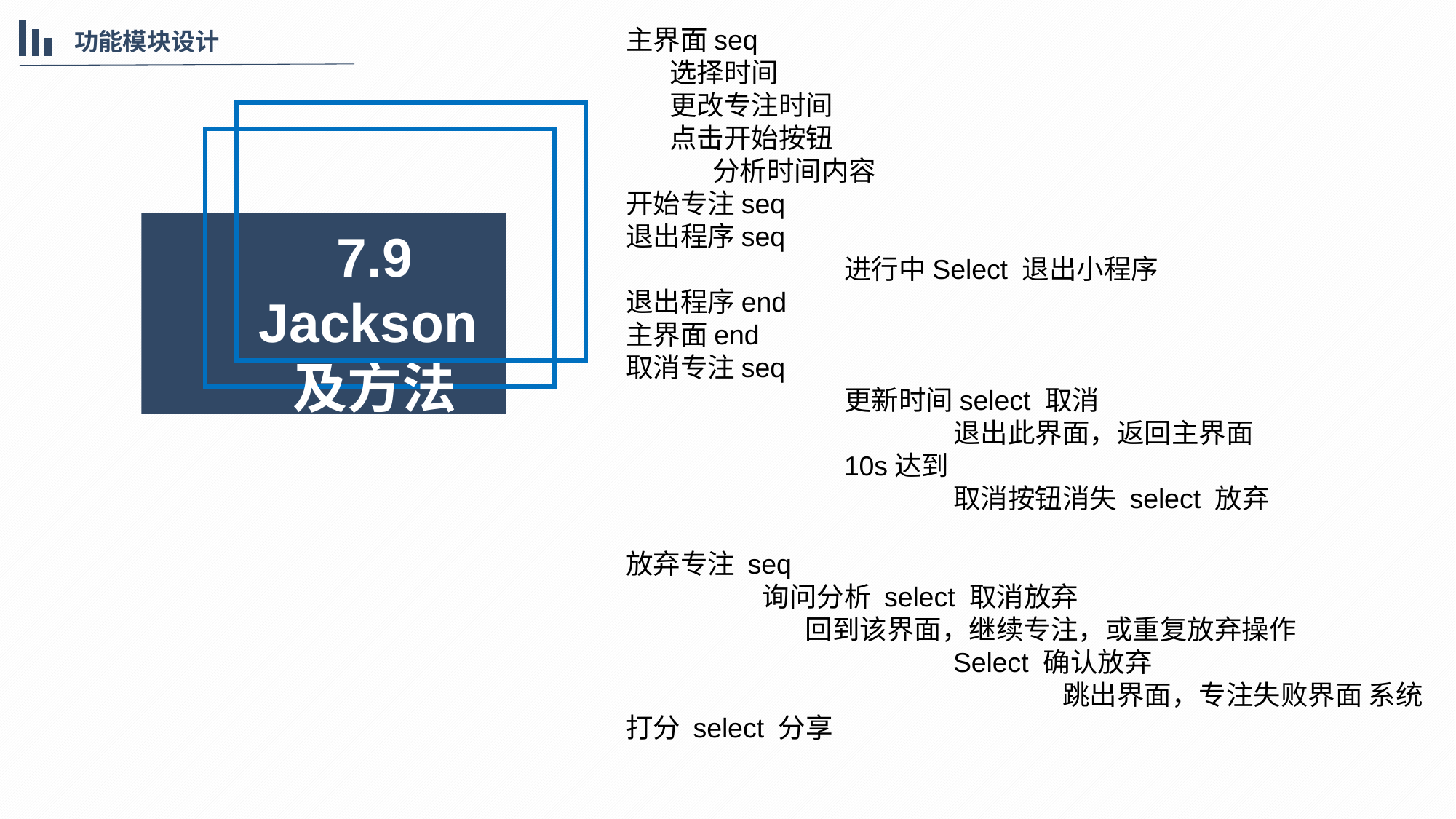

主界面seq
      选择时间
      更改专注时间
      点击开始按钮
             分析时间内容
开始专注seq
退出程序seq
		进行中Select 退出小程序
退出程序end
主界面end
取消专注seq
		更新时间select 取消
			退出此界面，返回主界面
		10s达到
			取消按钮消失 select 放弃

放弃专注 seq
                     询问分析 select 取消放弃
                            回到该界面，继续专注，或重复放弃操作
                     		Select 确认放弃
                     			跳出界面，专注失败界面 系统打分 select 分享

功能模块设计

7.9
Jackson及方法